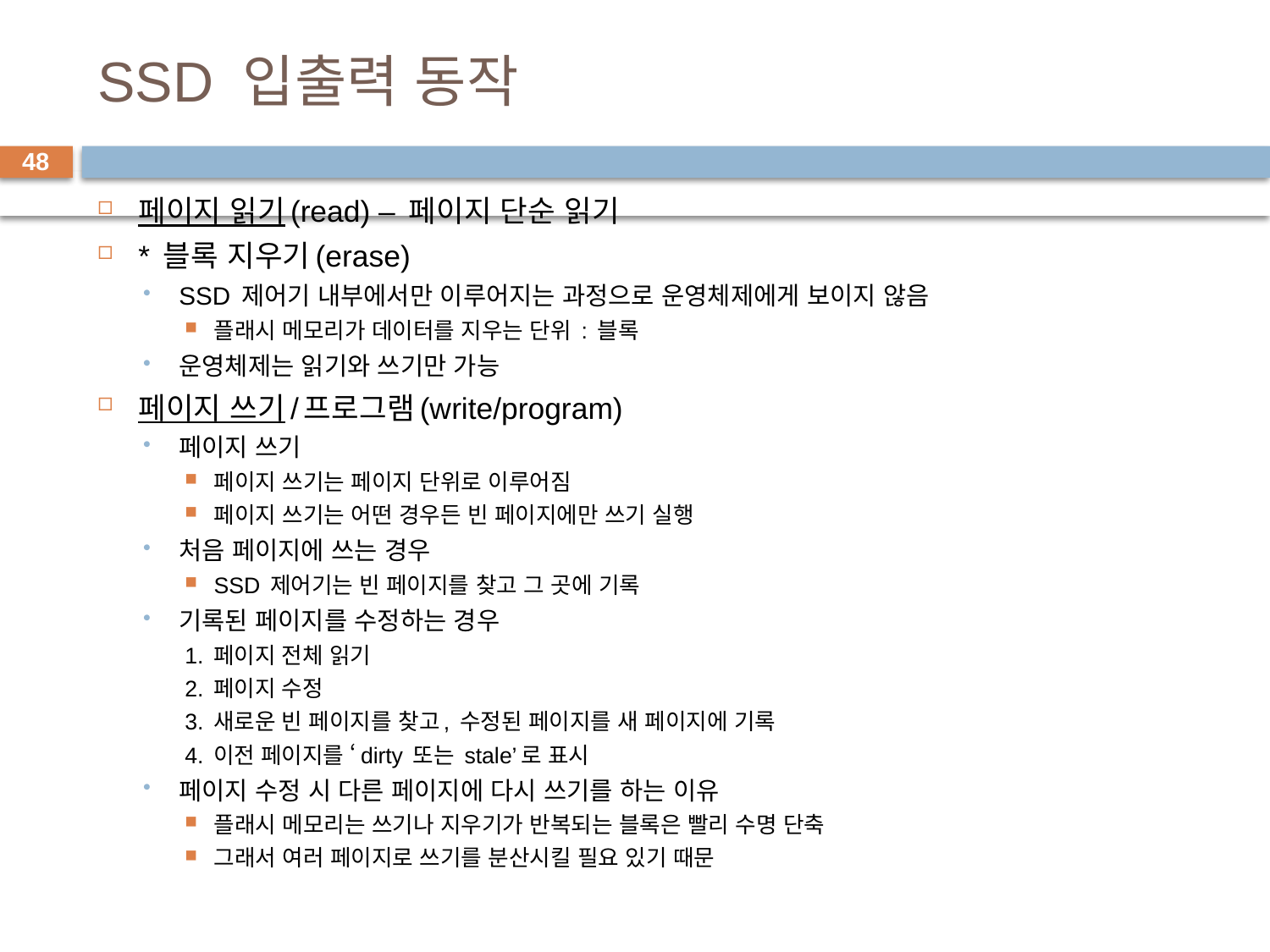

# SSD 입출력 동작
48
페이지 읽기(read) – 페이지 단순 읽기
* 블록 지우기(erase)
SSD 제어기 내부에서만 이루어지는 과정으로 운영체제에게 보이지 않음
플래시 메모리가 데이터를 지우는 단위 : 블록
운영체제는 읽기와 쓰기만 가능
페이지 쓰기/프로그램(write/program)
페이지 쓰기
페이지 쓰기는 페이지 단위로 이루어짐
페이지 쓰기는 어떤 경우든 빈 페이지에만 쓰기 실행
처음 페이지에 쓰는 경우
SSD 제어기는 빈 페이지를 찾고 그 곳에 기록
기록된 페이지를 수정하는 경우
1. 페이지 전체 읽기
2. 페이지 수정
3. 새로운 빈 페이지를 찾고, 수정된 페이지를 새 페이지에 기록
4. 이전 페이지를 ‘dirty 또는 stale’로 표시
페이지 수정 시 다른 페이지에 다시 쓰기를 하는 이유
플래시 메모리는 쓰기나 지우기가 반복되는 블록은 빨리 수명 단축
그래서 여러 페이지로 쓰기를 분산시킬 필요 있기 때문